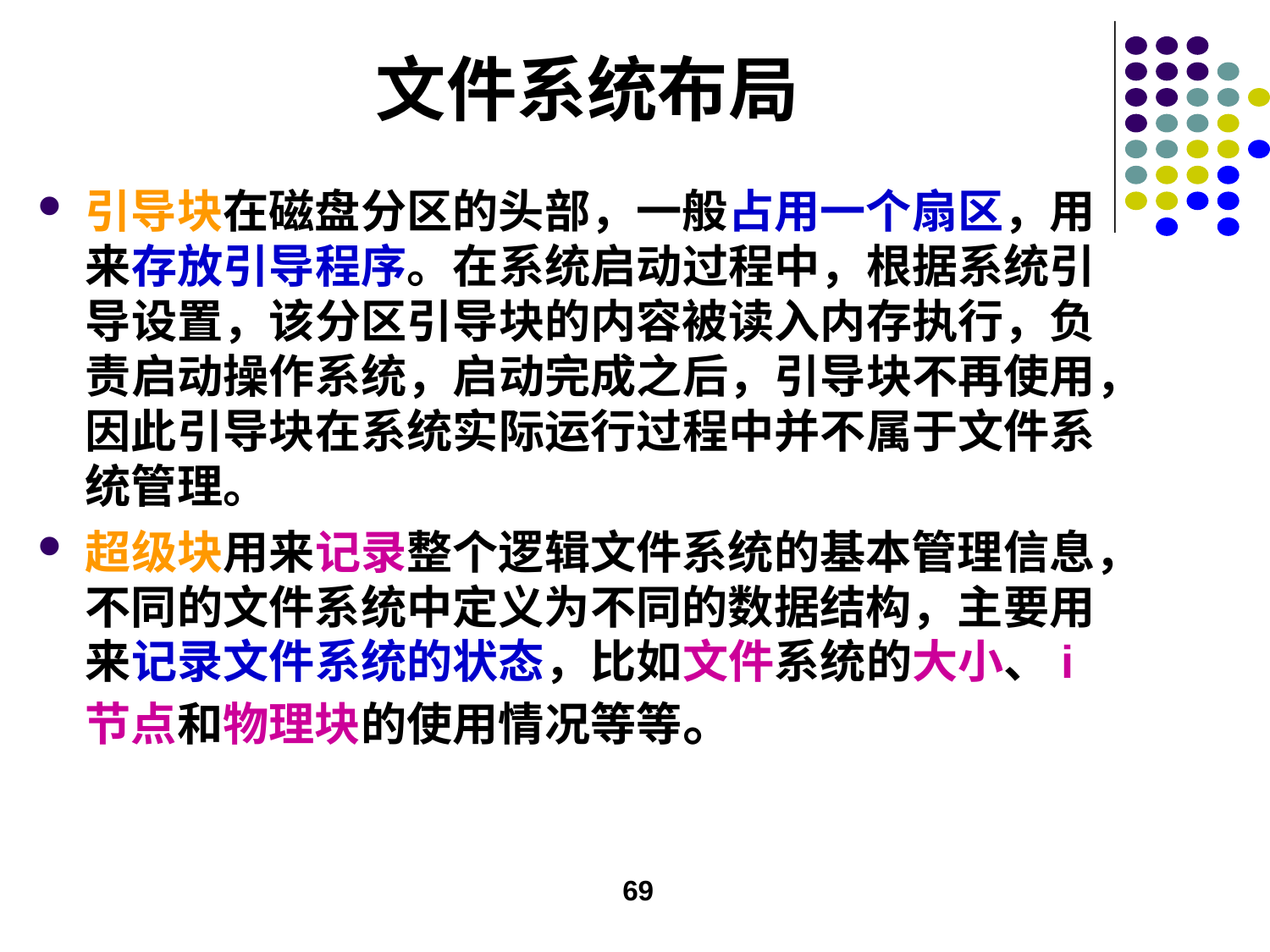

# 文件系统布局
引导块在磁盘分区的头部，一般占用一个扇区，用来存放引导程序。在系统启动过程中，根据系统引导设置，该分区引导块的内容被读入内存执行，负责启动操作系统，启动完成之后，引导块不再使用，因此引导块在系统实际运行过程中并不属于文件系统管理。
超级块用来记录整个逻辑文件系统的基本管理信息，不同的文件系统中定义为不同的数据结构，主要用来记录文件系统的状态，比如文件系统的大小、i节点和物理块的使用情况等等。
69